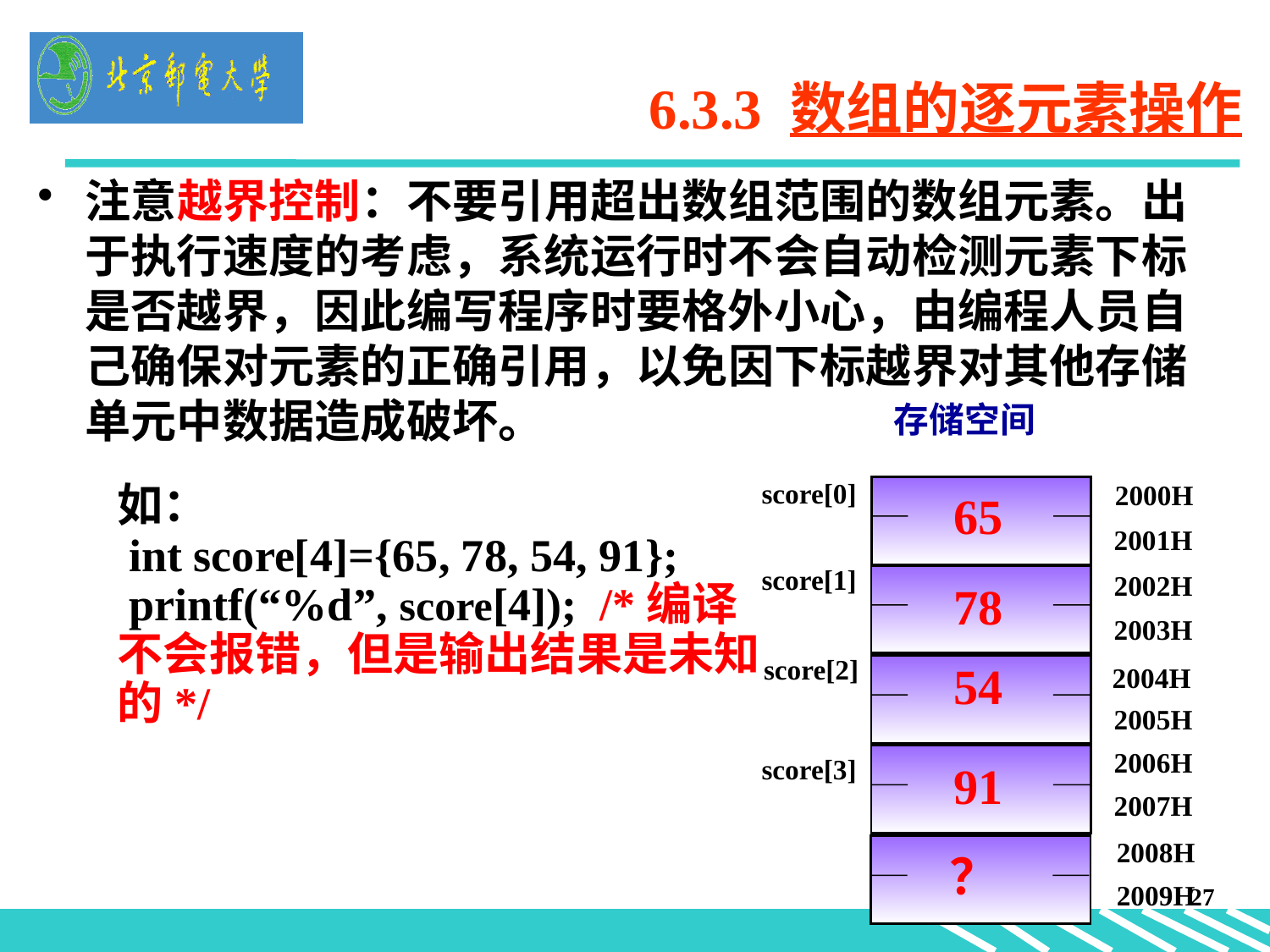

# 6.3.3 数组的逐元素操作
注意越界控制：不要引用超出数组范围的数组元素。出于执行速度的考虑，系统运行时不会自动检测元素下标是否越界，因此编写程序时要格外小心，由编程人员自己确保对元素的正确引用，以免因下标越界对其他存储单元中数据造成破坏。

存储空间

score[0]
65
2001H

score[1]
2002H
78
2003H

54
score[2]
2005H

2006H
score[3]
91
2007H

2008H
？
2009H
2000H
2004H
如：
 int score[4]={65, 78, 54, 91};
 printf(“%d”, score[4]);  /*编译不会报错，但是输出结果是未知的*/

27